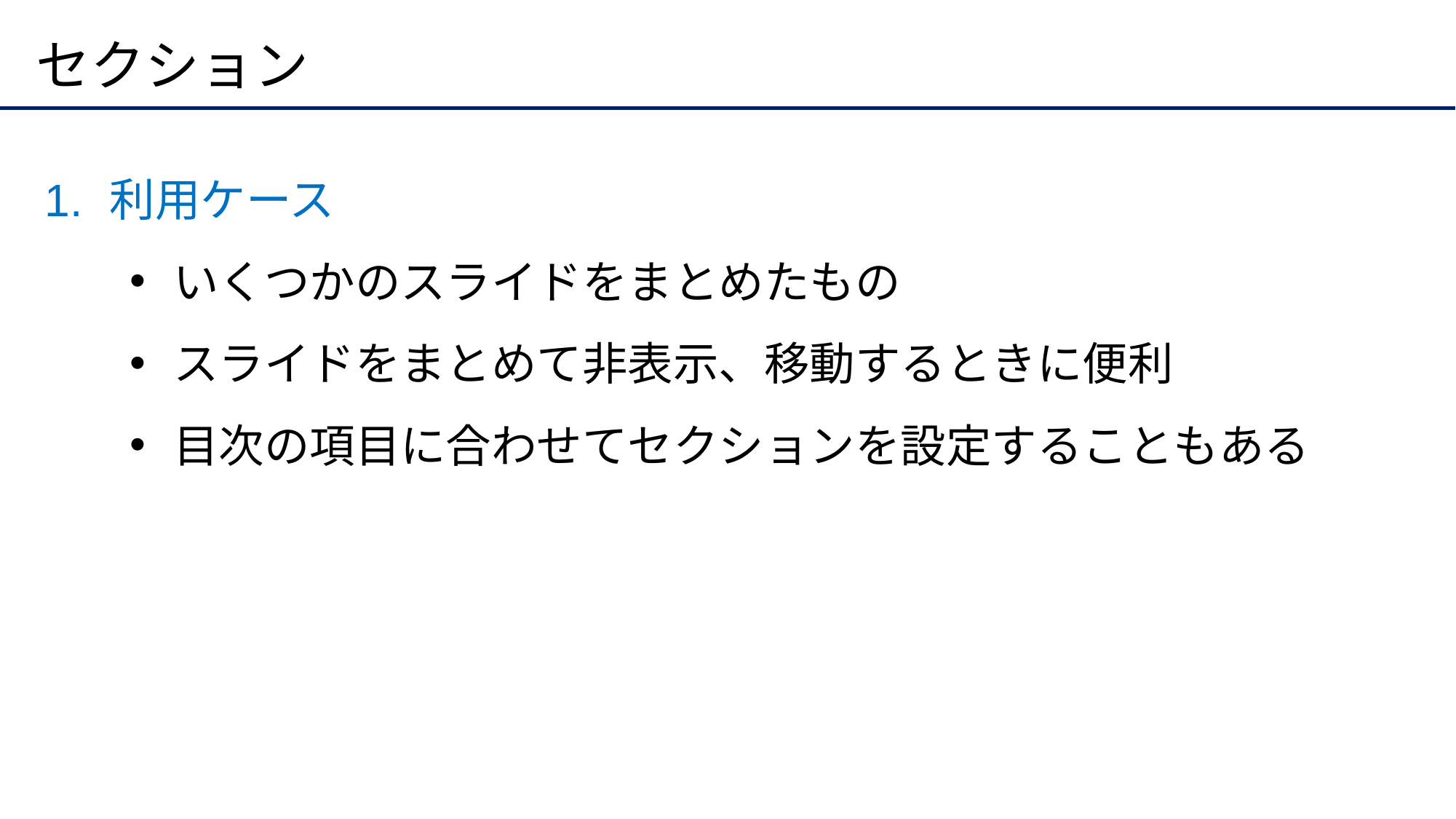

# セクション
利用ケース
いくつかのスライドをまとめたもの
スライドをまとめて非表示、移動するときに便利
目次の項目に合わせてセクションを設定することもある